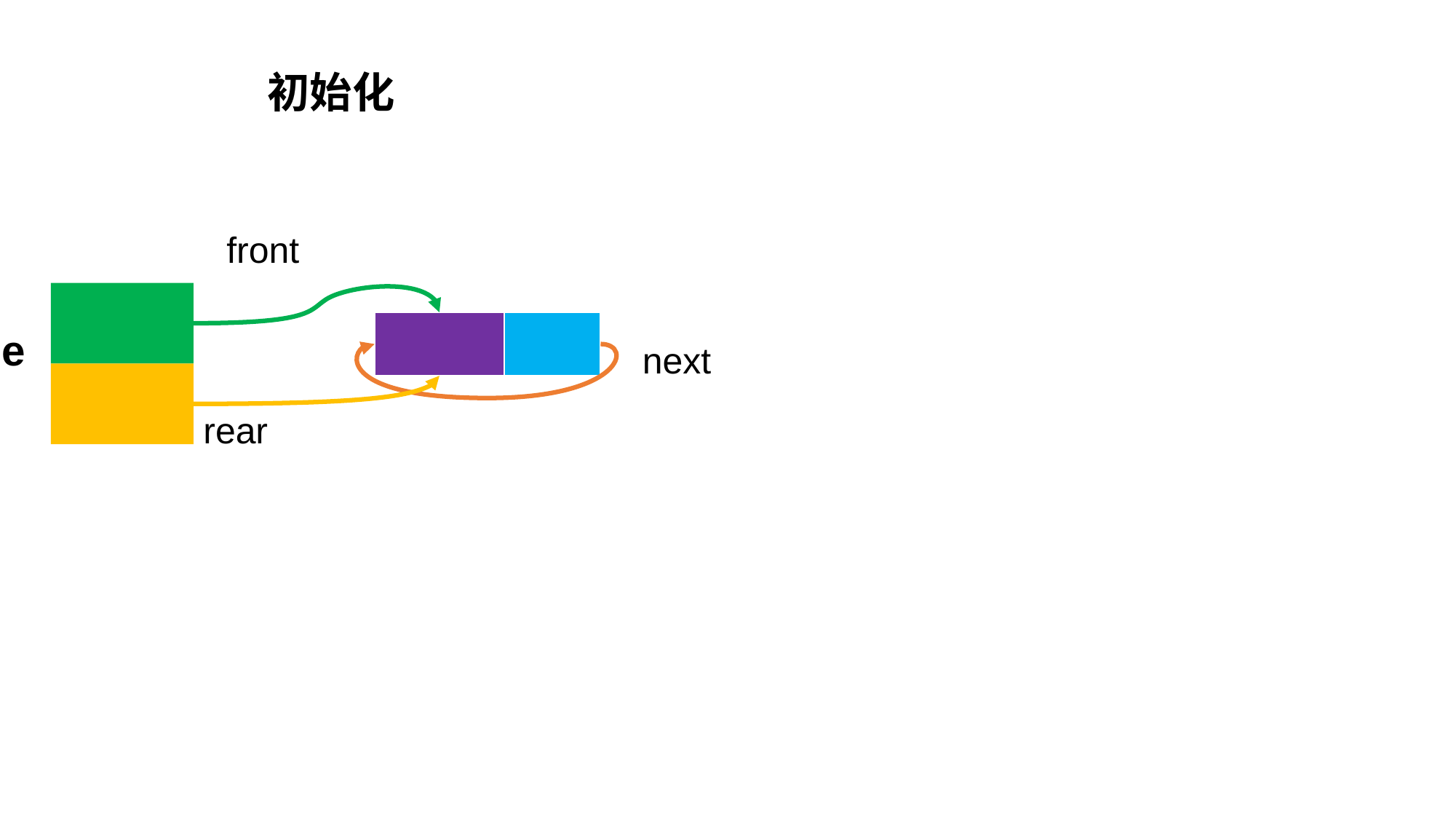

初始化
front

queue
next
rear
front

next
11

next
22

next
33

next
queue

44

next
rear